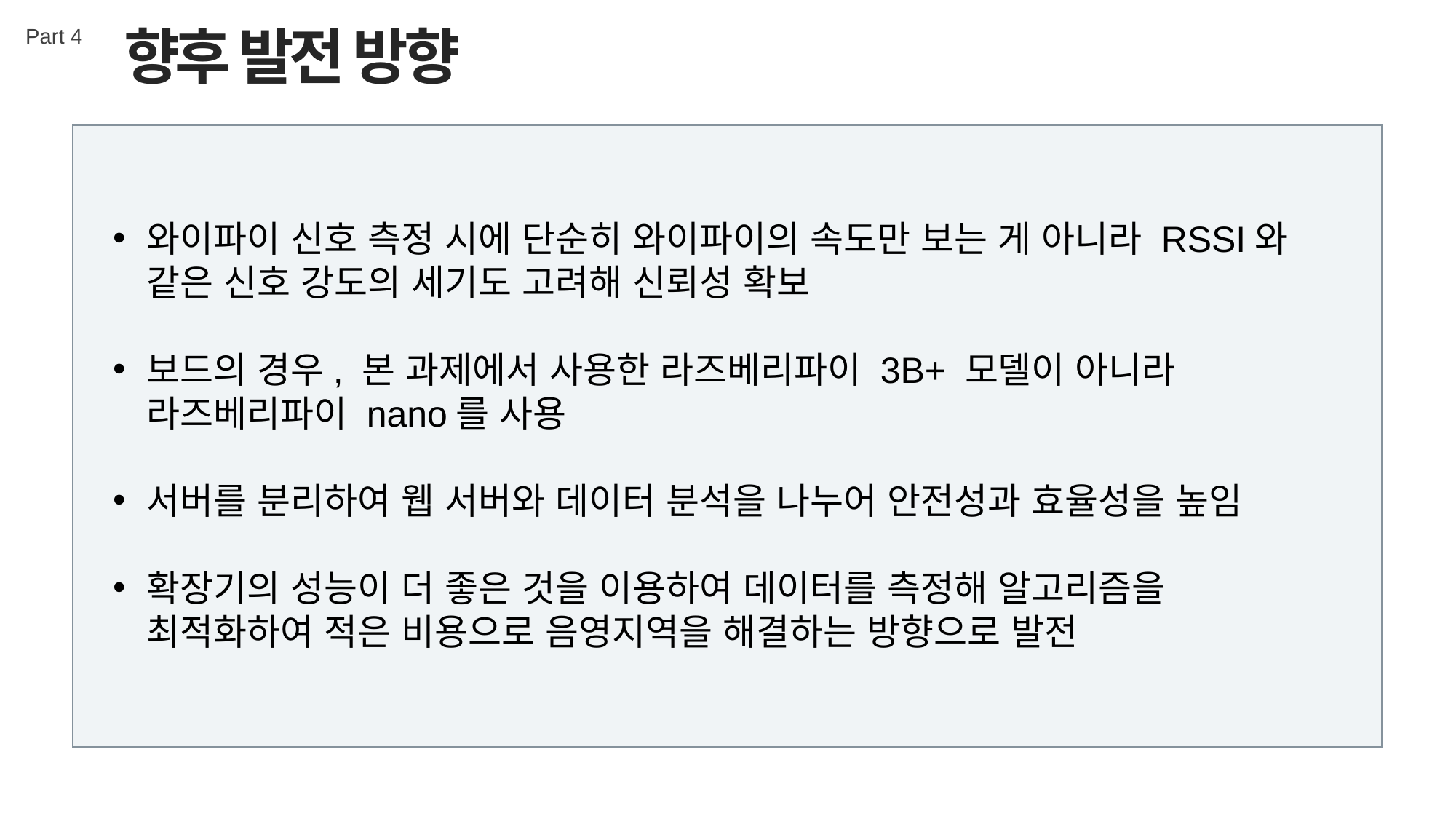

향후 발전 방향
Part 4

와이파이 신호 측정 시에 단순히 와이파이의 속도만 보는 게 아니라 RSSI와 같은 신호 강도의 세기도 고려해 신뢰성 확보

보드의 경우, 본 과제에서 사용한 라즈베리파이 3B+ 모델이 아니라 라즈베리파이 nano를 사용

서버를 분리하여 웹 서버와 데이터 분석을 나누어 안전성과 효율성을 높임

확장기의 성능이 더 좋은 것을 이용하여 데이터를 측정해 알고리즘을 최적화하여 적은 비용으로 음영지역을 해결하는 방향으로 발전